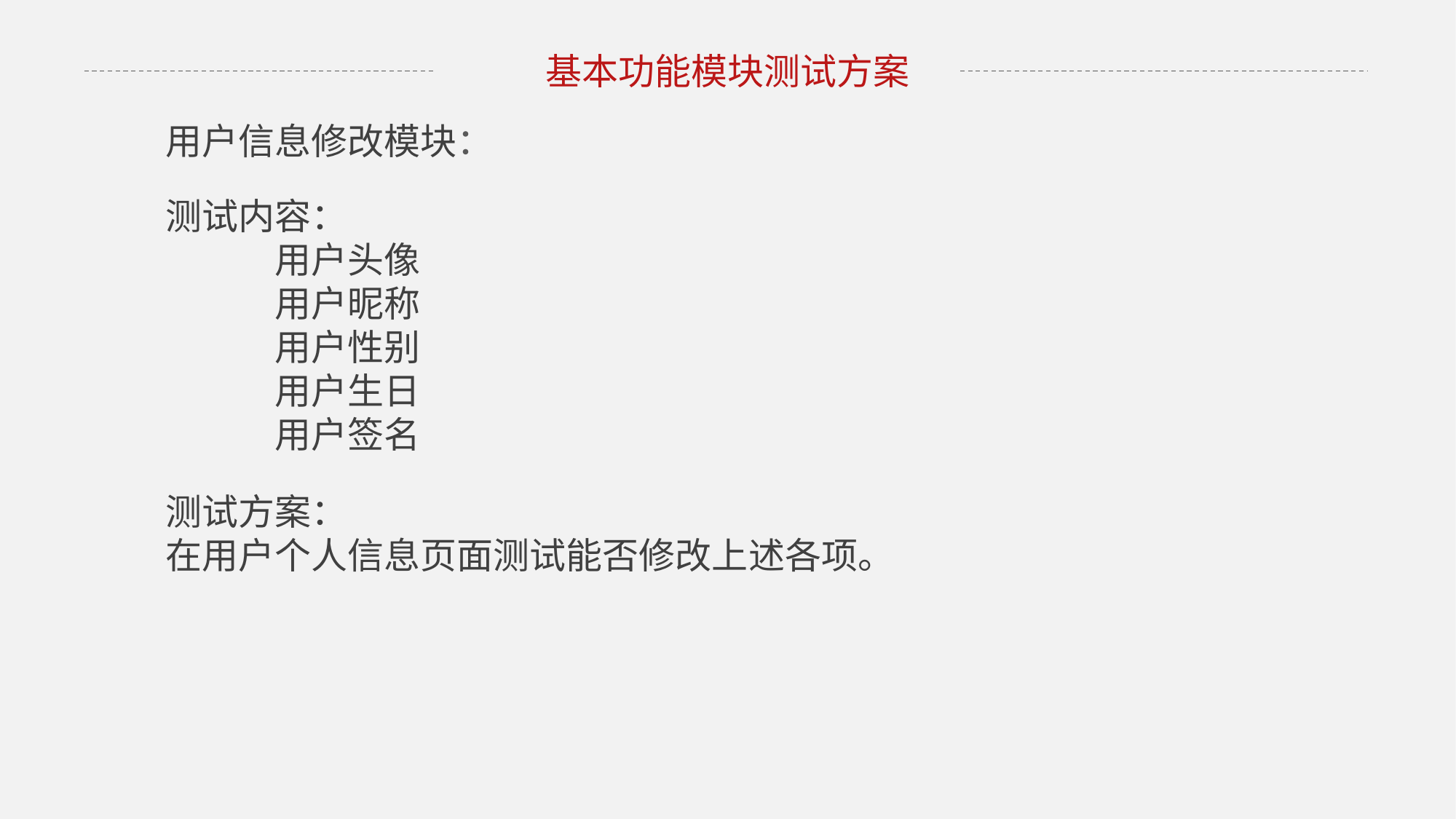

基本功能模块测试方案
用户信息修改模块：
测试内容：
	用户头像
	用户昵称
	用户性别
	用户生日
	用户签名
测试方案：
在用户个人信息页面测试能否修改上述各项。